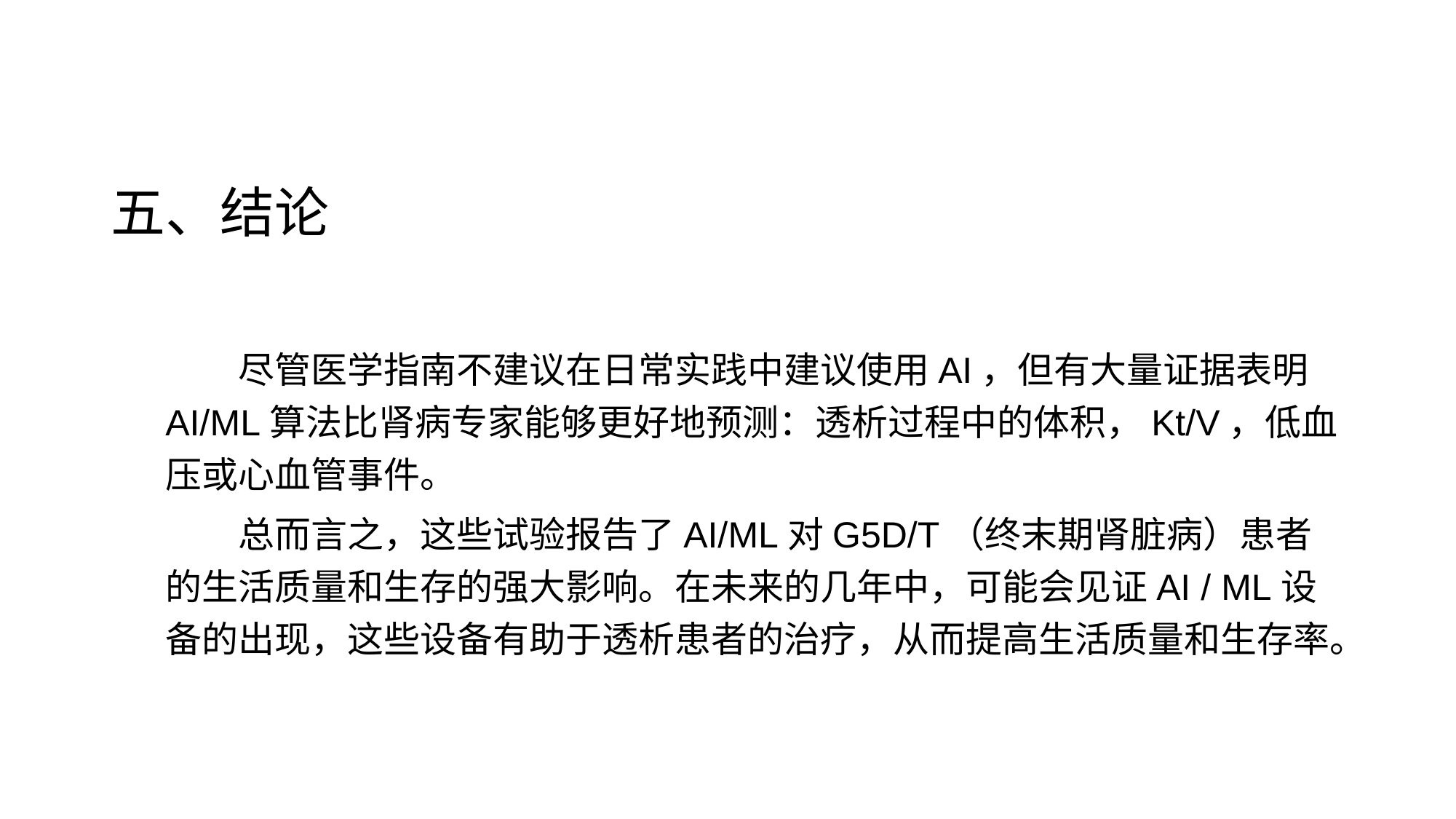

五、结论

尽管医学指南不建议在日常实践中建议使用AI，但有大量证据表明AI/ML算法比肾病专家能够更好地预测：透析过程中的体积，Kt/V，低血压或心血管事件。
总而言之，这些试验报告了AI/ML对G5D/T（终末期肾脏病）患者的生活质量和生存的强大影响。在未来的几年中，可能会见证AI / ML设备的出现，这些设备有助于透析患者的治疗，从而提高生活质量和生存率。